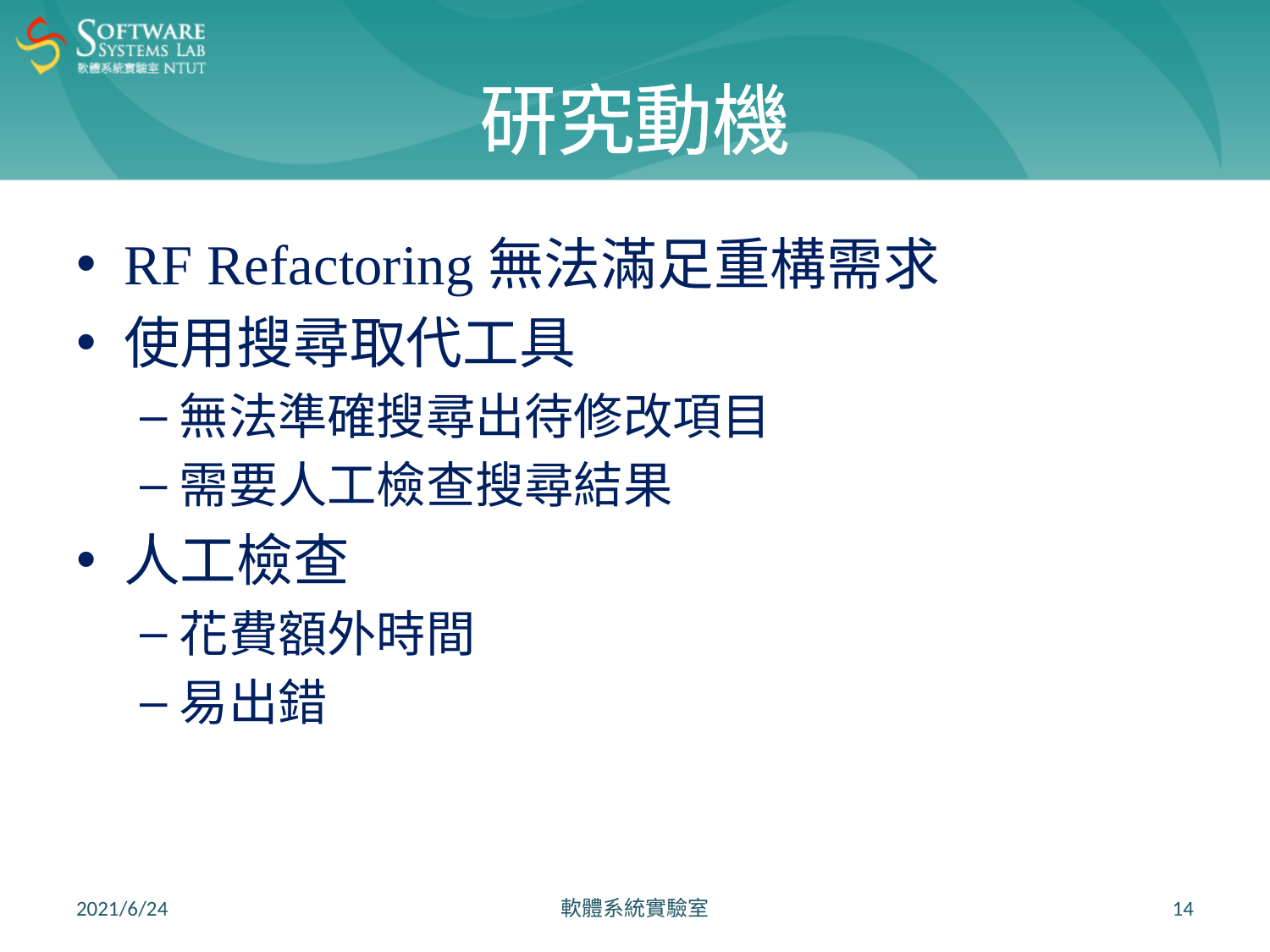

# 研究動機
RF Refactoring無法滿足重構需求
使用搜尋取代工具
無法準確搜尋出待修改項目
需要人工檢查搜尋結果
人工檢查
花費額外時間
易出錯

2021/6/24
軟體系統實驗室
14